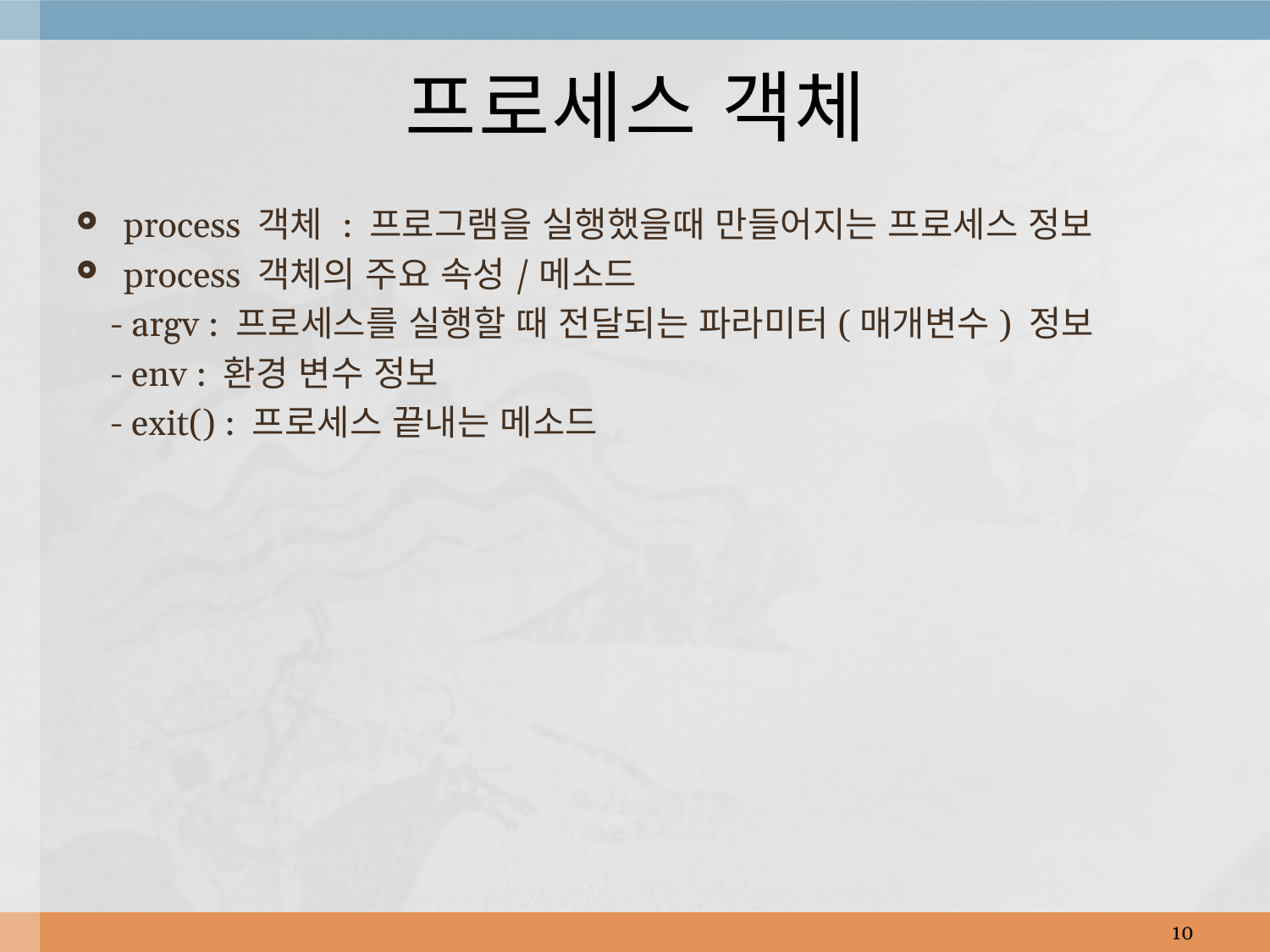

# 프로세스 객체
process 객체 : 프로그램을 실행했을때 만들어지는 프로세스 정보
process 객체의 주요 속성/메소드
    - argv : 프로세스를 실행할 때 전달되는 파라미터(매개변수) 정보
    - env : 환경 변수 정보
    - exit() : 프로세스 끝내는 메소드
10